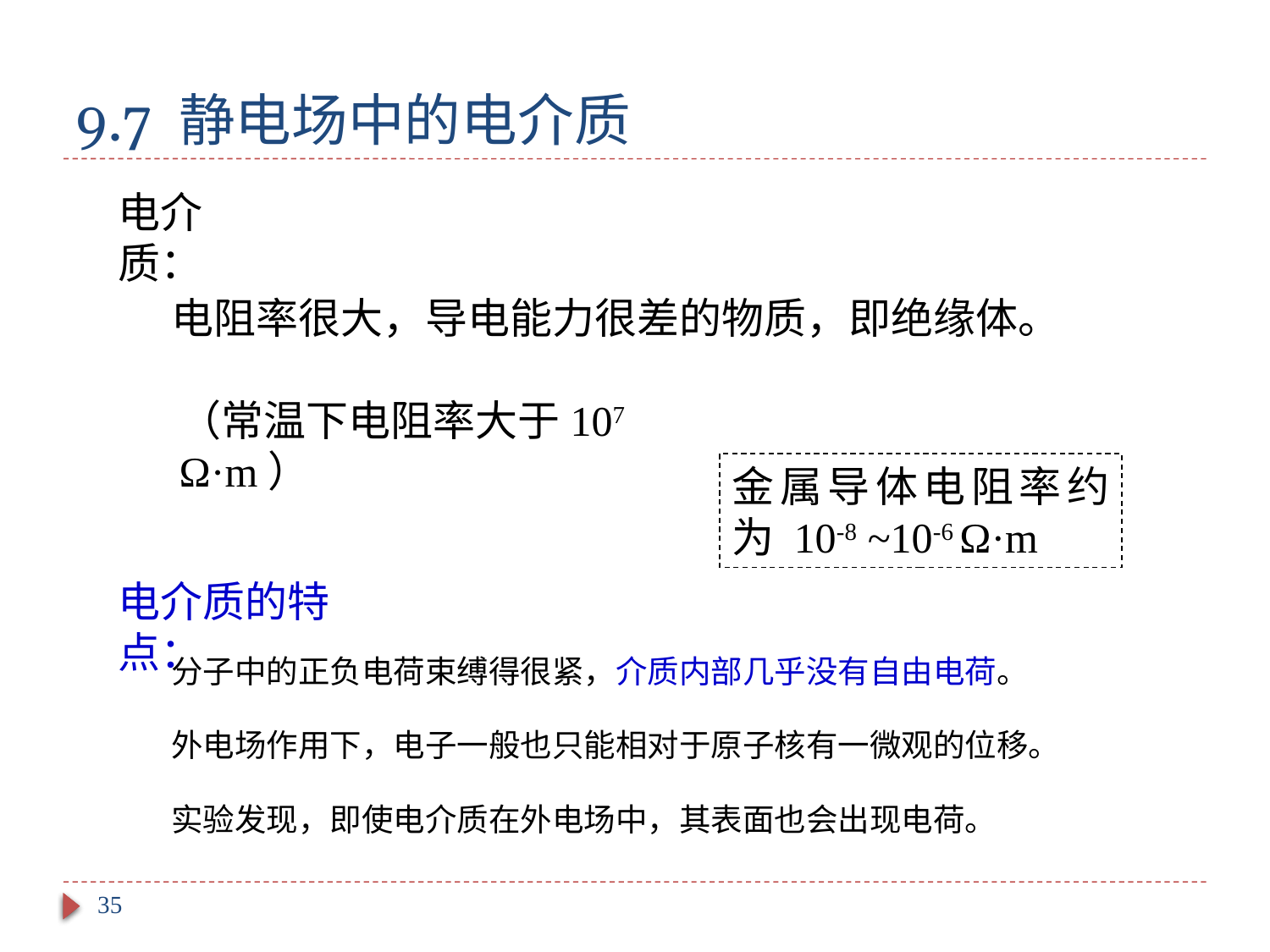

# 9.7 静电场中的电介质
电介质：
电阻率很大，导电能力很差的物质，即绝缘体。
（常温下电阻率大于107 Ω·m）
金属导体电阻率约为 10-8 ~10-6 Ω·m
电介质的特点：
分子中的正负电荷束缚得很紧，介质内部几乎没有自由电荷。
外电场作用下，电子一般也只能相对于原子核有一微观的位移。
实验发现，即使电介质在外电场中，其表面也会出现电荷。
35